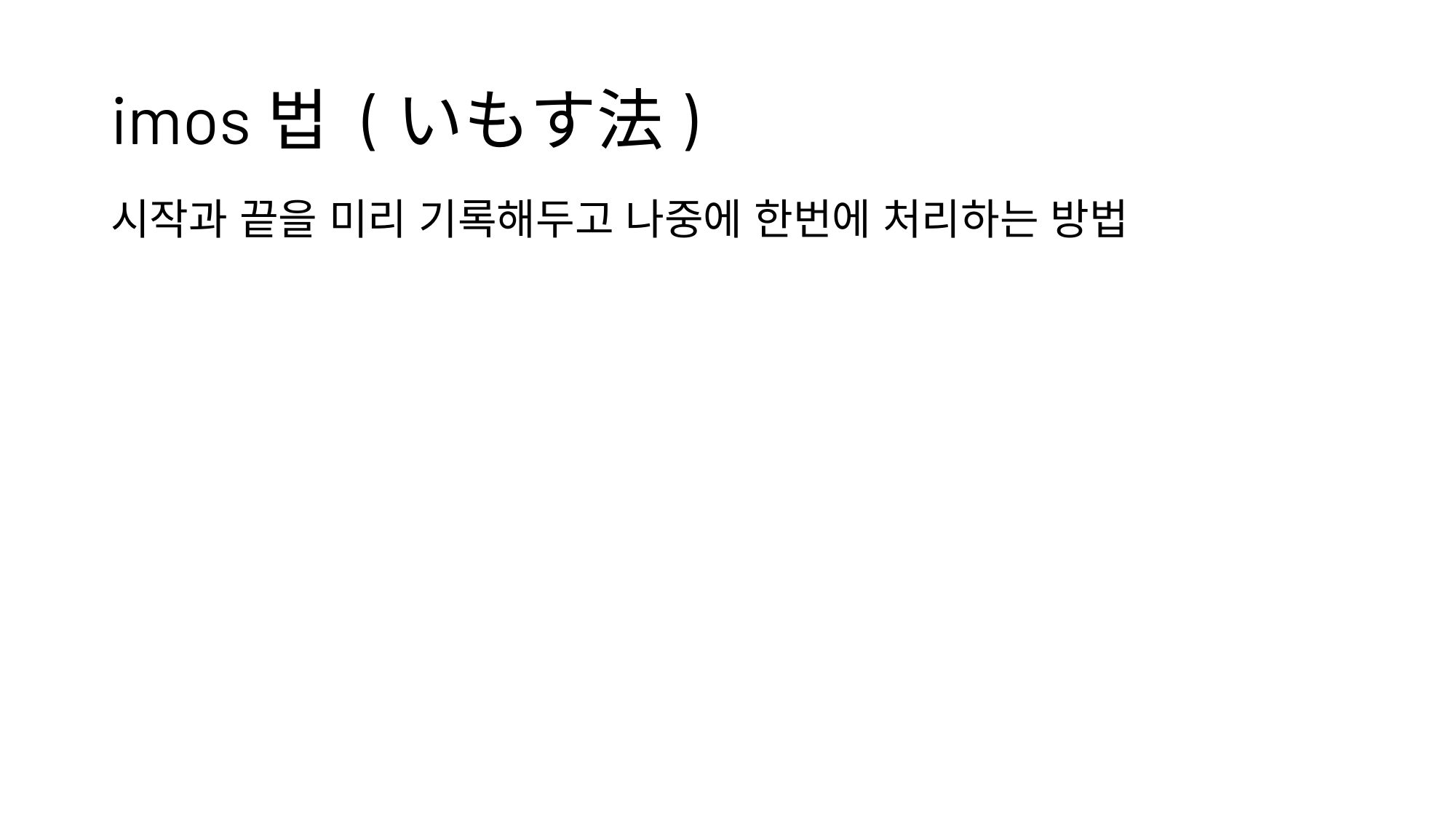

# imos법 (いもす法)
시작과 끝을 미리 기록해두고 나중에 한번에 처리하는 방법